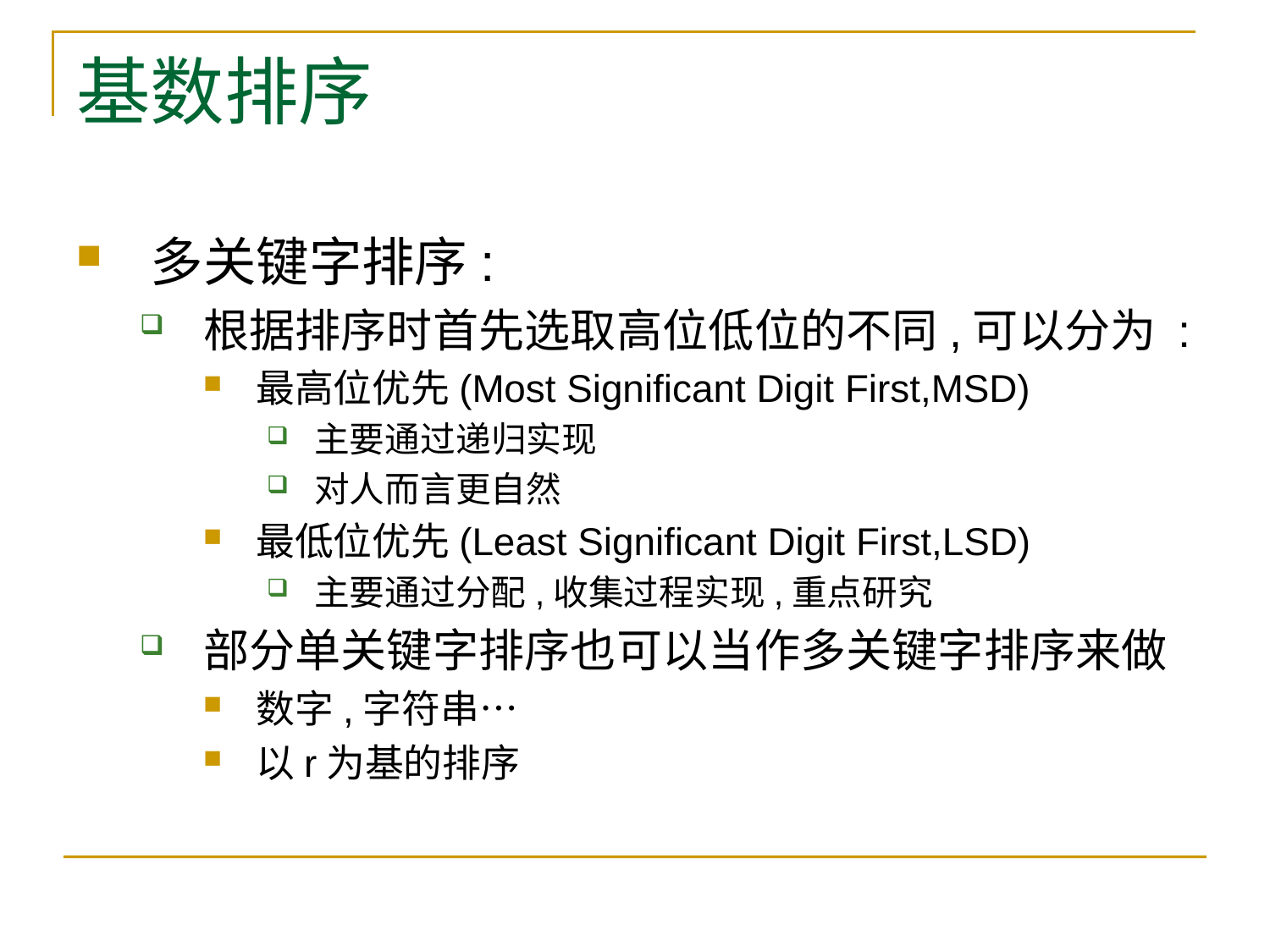

# 基数排序
多关键字排序:
根据排序时首先选取高位低位的不同,可以分为 :
最高位优先(Most Significant Digit First,MSD)
主要通过递归实现
对人而言更自然
最低位优先(Least Significant Digit First,LSD)
主要通过分配,收集过程实现,重点研究
部分单关键字排序也可以当作多关键字排序来做
数字,字符串…
以r为基的排序